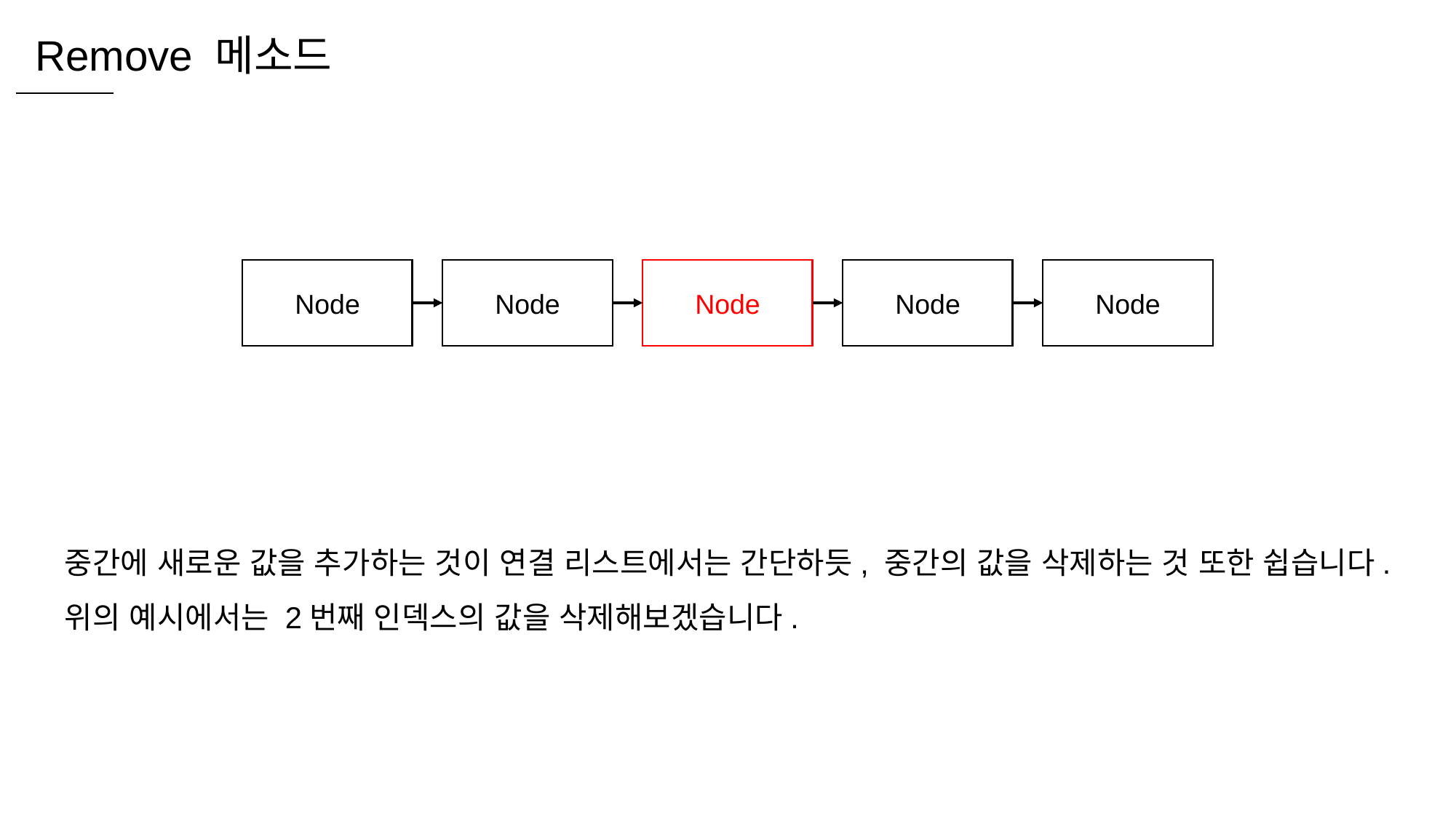

Remove 메소드
Node
Node
Node
Node
Node
중간에 새로운 값을 추가하는 것이 연결 리스트에서는 간단하듯, 중간의 값을 삭제하는 것 또한 쉽습니다.
위의 예시에서는 2번째 인덱스의 값을 삭제해보겠습니다.